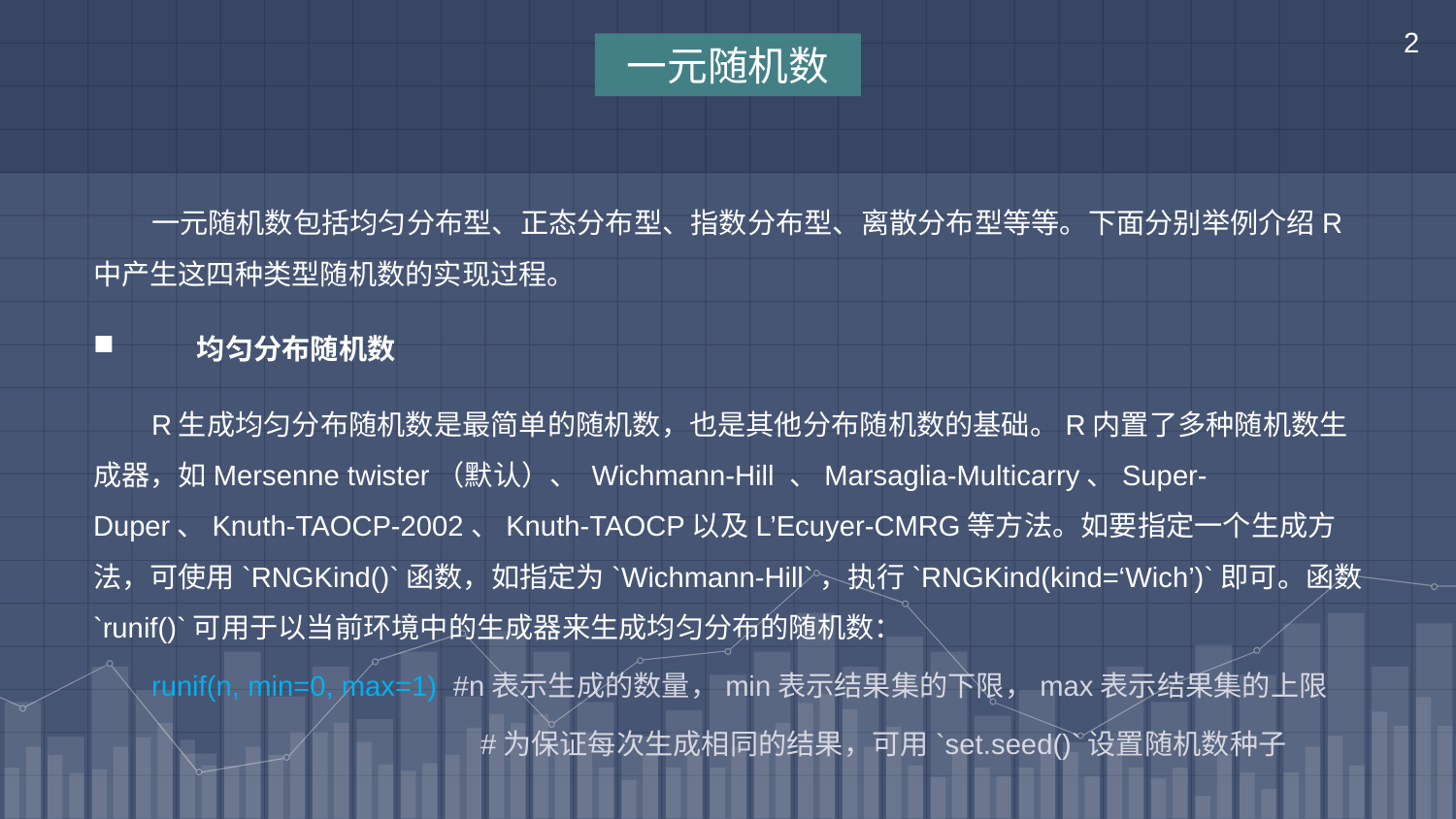

2
一元随机数
	一元随机数包括均匀分布型、正态分布型、指数分布型、离散分布型等等。下面分别举例介绍R中产生这四种类型随机数的实现过程。
	均匀分布随机数
	R生成均匀分布随机数是最简单的随机数，也是其他分布随机数的基础。R内置了多种随机数生成器，如Mersenne twister（默认）、 Wichmann-Hill 、Marsaglia-Multicarry、Super-Duper、Knuth-TAOCP-2002、Knuth-TAOCP以及L’Ecuyer-CMRG等方法。如要指定一个生成方法，可使用`RNGKind()`函数，如指定为`Wichmann-Hill`，执行`RNGKind(kind=‘Wich’)`即可。函数`runif()`可用于以当前环境中的生成器来生成均匀分布的随机数：
	runif(n, min=0, max=1)  #n表示生成的数量，min表示结果集的下限，max表示结果集的上限
			            #为保证每次生成相同的结果，可用`set.seed()`设置随机数种子